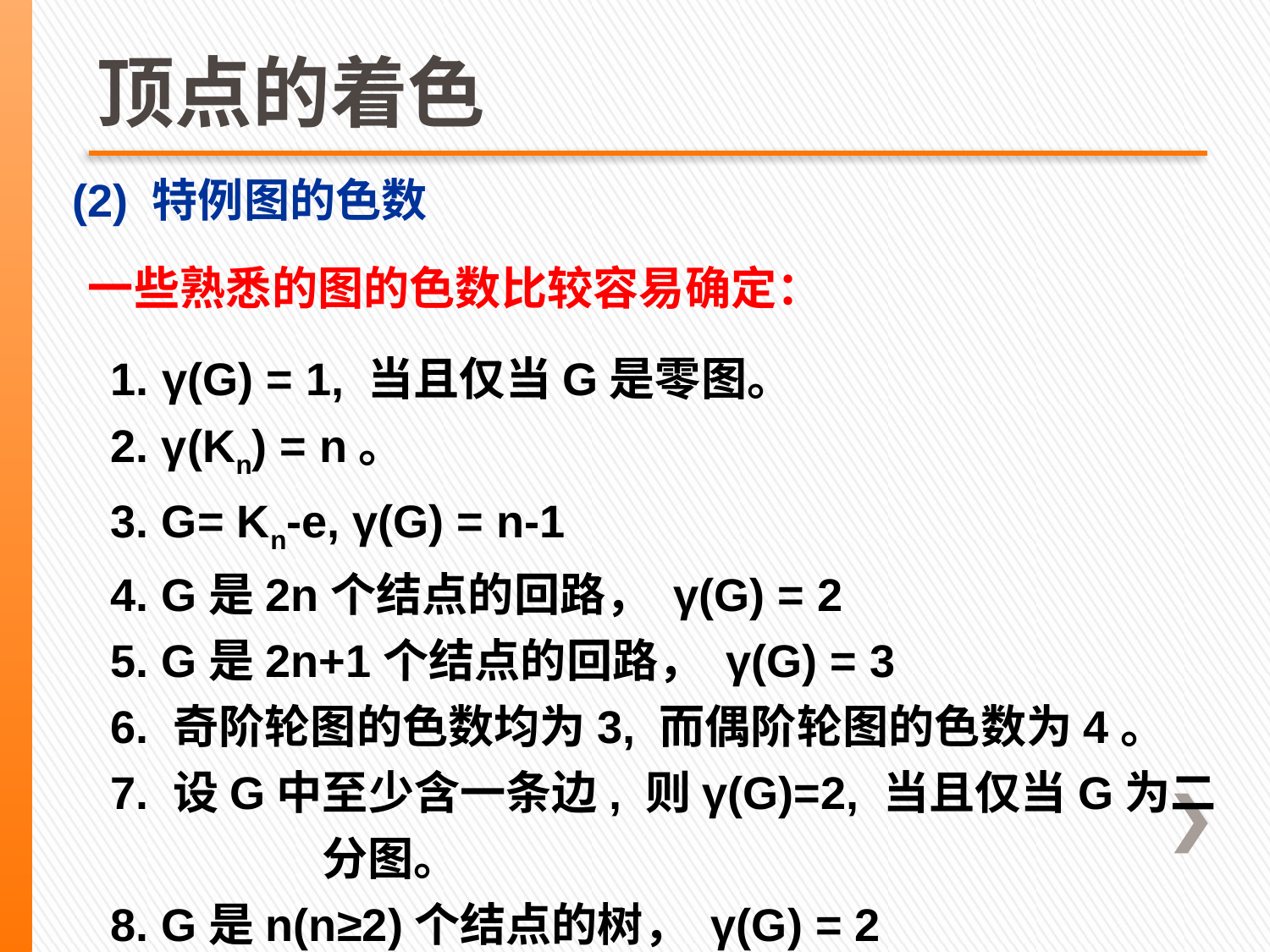

# 顶点的着色
(2) 特例图的色数
一些熟悉的图的色数比较容易确定：
1. γ(G) = 1, 当且仅当G是零图。
2. γ(Kn) = n。
3. G= Kn-e, γ(G) = n-1
4. G是2n个结点的回路， γ(G) = 2
5. G是2n+1个结点的回路， γ(G) = 3
6. 奇阶轮图的色数均为3, 而偶阶轮图的色数为4。
7. 设G中至少含一条边, 则γ(G)=2, 当且仅当G为二分图。
8. G是n(n≥2)个结点的树， γ(G) = 2